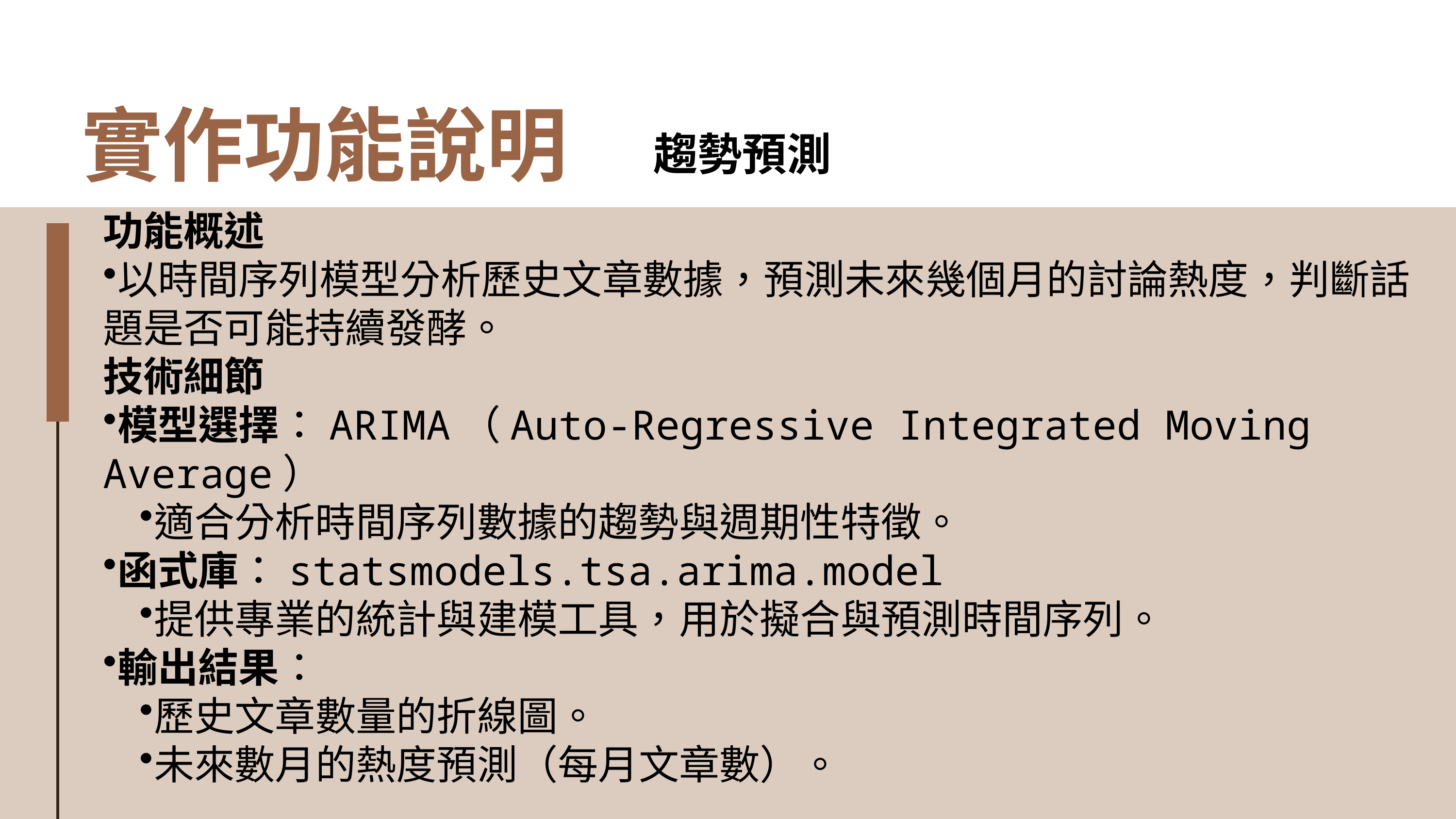

實作功能說明
趨勢預測

功能概述
以時間序列模型分析歷史文章數據，預測未來幾個月的討論熱度，判斷話題是否可能持續發酵。
技術細節
模型選擇：ARIMA（Auto-Regressive Integrated Moving Average）
適合分析時間序列數據的趨勢與週期性特徵。
函式庫：statsmodels.tsa.arima.model
提供專業的統計與建模工具，用於擬合與預測時間序列。
輸出結果：
歷史文章數量的折線圖。
未來數月的熱度預測（每月文章數）。